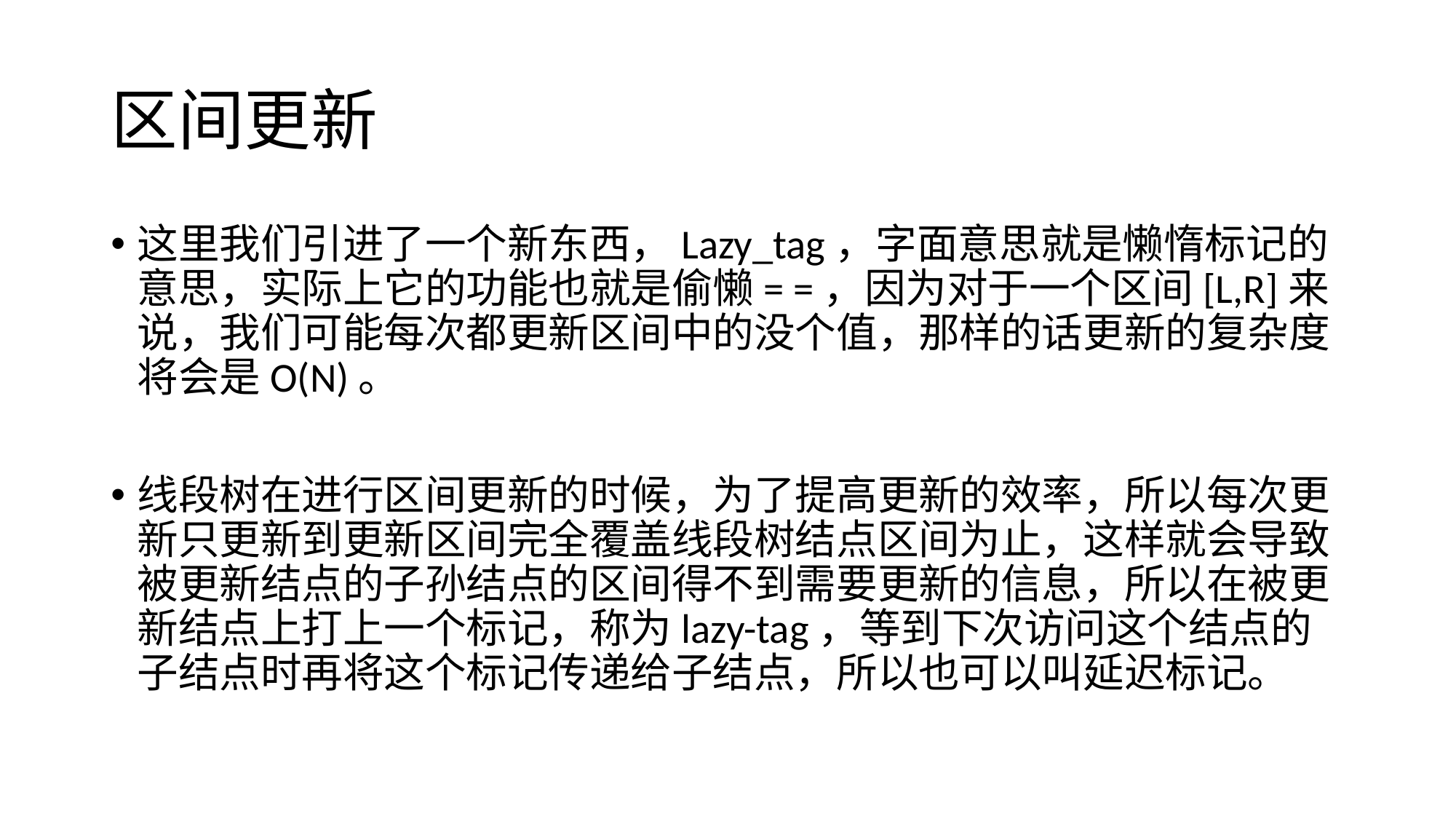

# 区间更新
这里我们引进了一个新东西，Lazy_tag，字面意思就是懒惰标记的意思，实际上它的功能也就是偷懒= =，因为对于一个区间[L,R]来说，我们可能每次都更新区间中的没个值，那样的话更新的复杂度将会是O(N)。

线段树在进行区间更新的时候，为了提高更新的效率，所以每次更新只更新到更新区间完全覆盖线段树结点区间为止，这样就会导致被更新结点的子孙结点的区间得不到需要更新的信息，所以在被更新结点上打上一个标记，称为lazy-tag，等到下次访问这个结点的子结点时再将这个标记传递给子结点，所以也可以叫延迟标记。